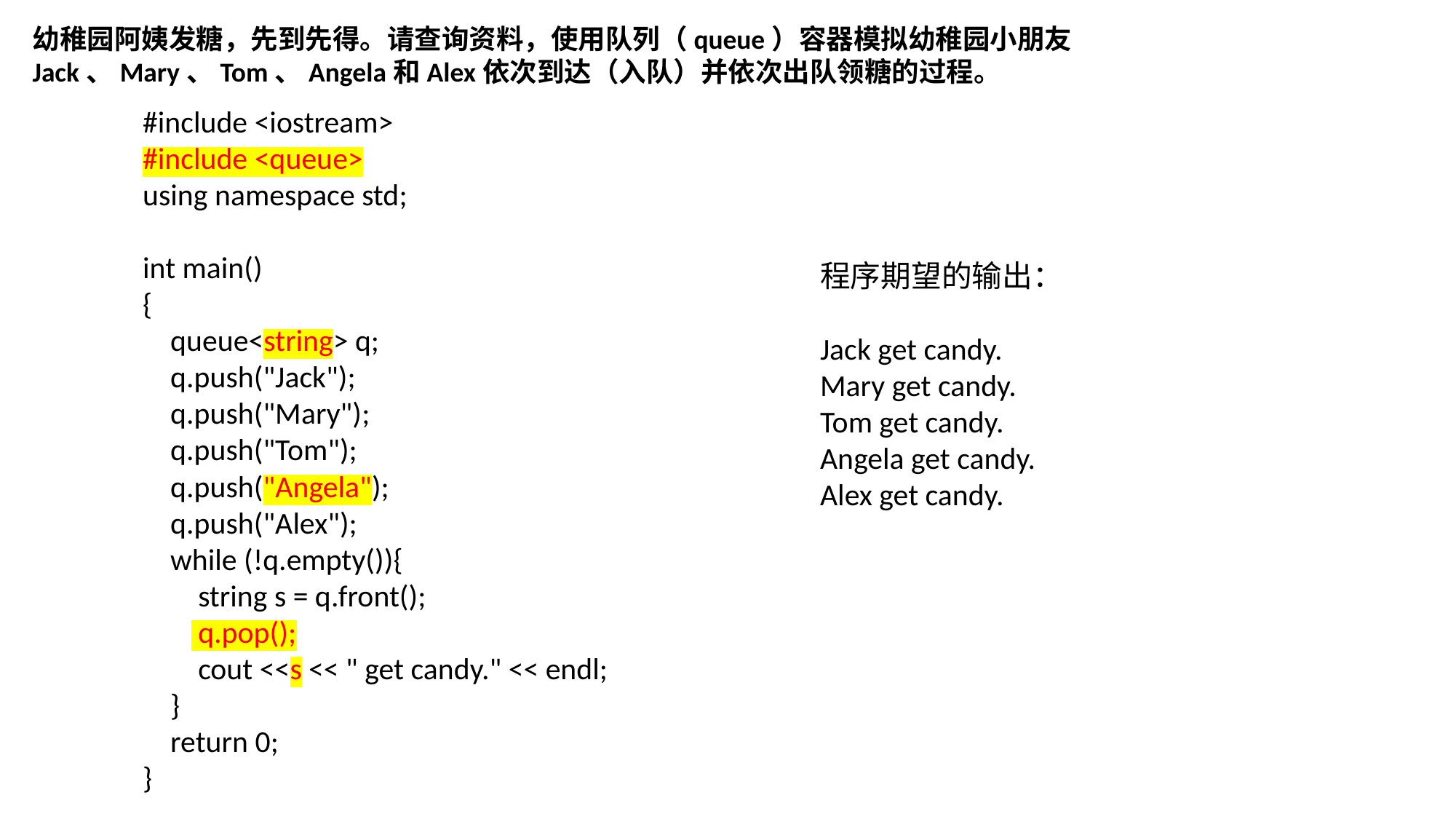

幼稚园阿姨发糖，先到先得。请查询资料，使用队列（queue）容器模拟幼稚园小朋友Jack、Mary、Tom、Angela和Alex依次到达（入队）并依次出队领糖的过程。
#include <iostream>
#include <queue>
using namespace std;

int main()
{
    queue<string> q;
    q.push("Jack");
    q.push("Mary");
    q.push("Tom");
    q.push("Angela");
    q.push("Alex");
    while (!q.empty()){
        string s = q.front();
        q.pop();
        cout <<s << " get candy." << endl;
    }
    return 0;
}
程序期望的输出：

Jack get candy.
Mary get candy.
Tom get candy.
Angela get candy.
Alex get candy.